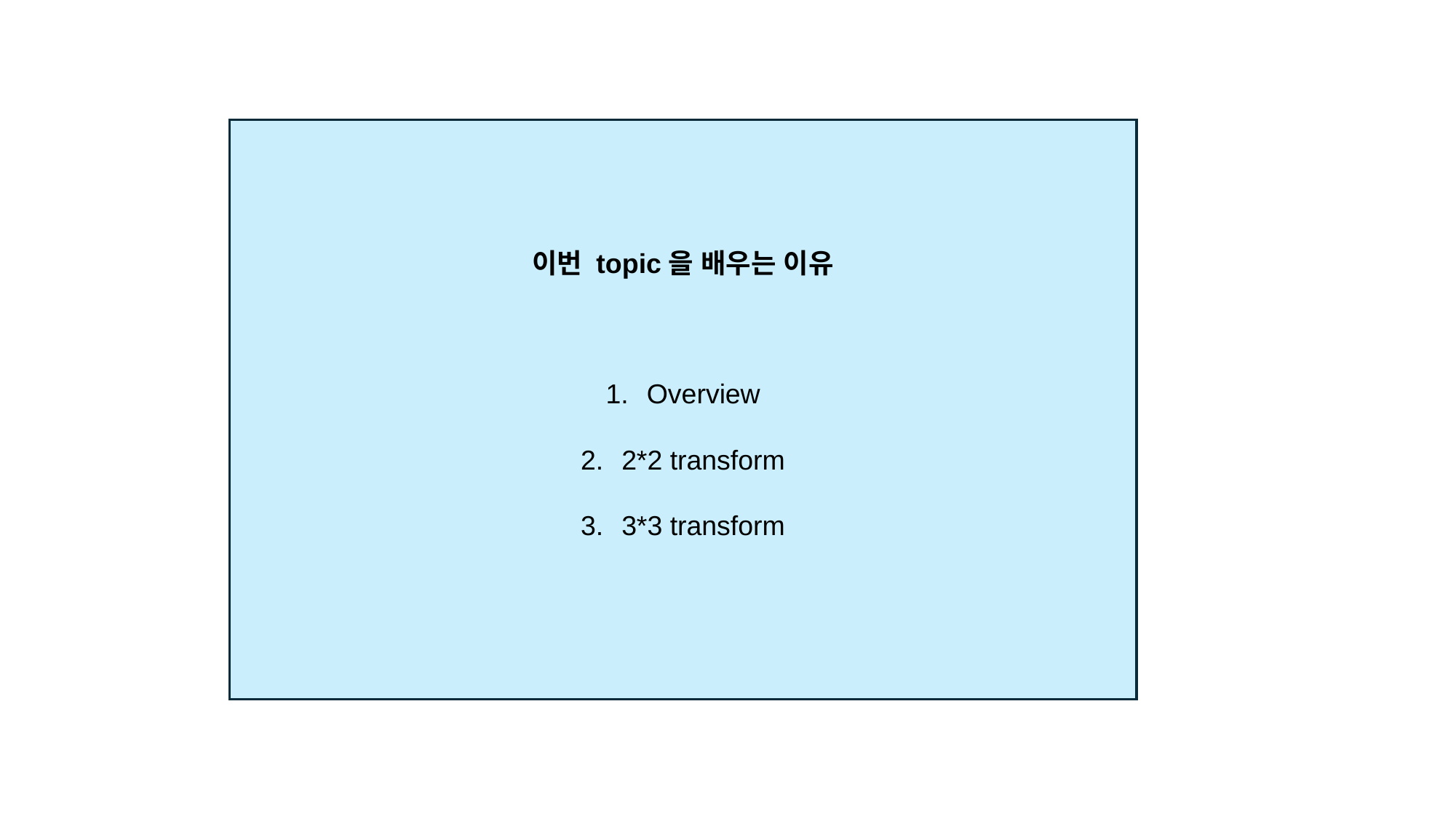

이번 topic을 배우는 이유

Overview

2*2 transform

3*3 transform